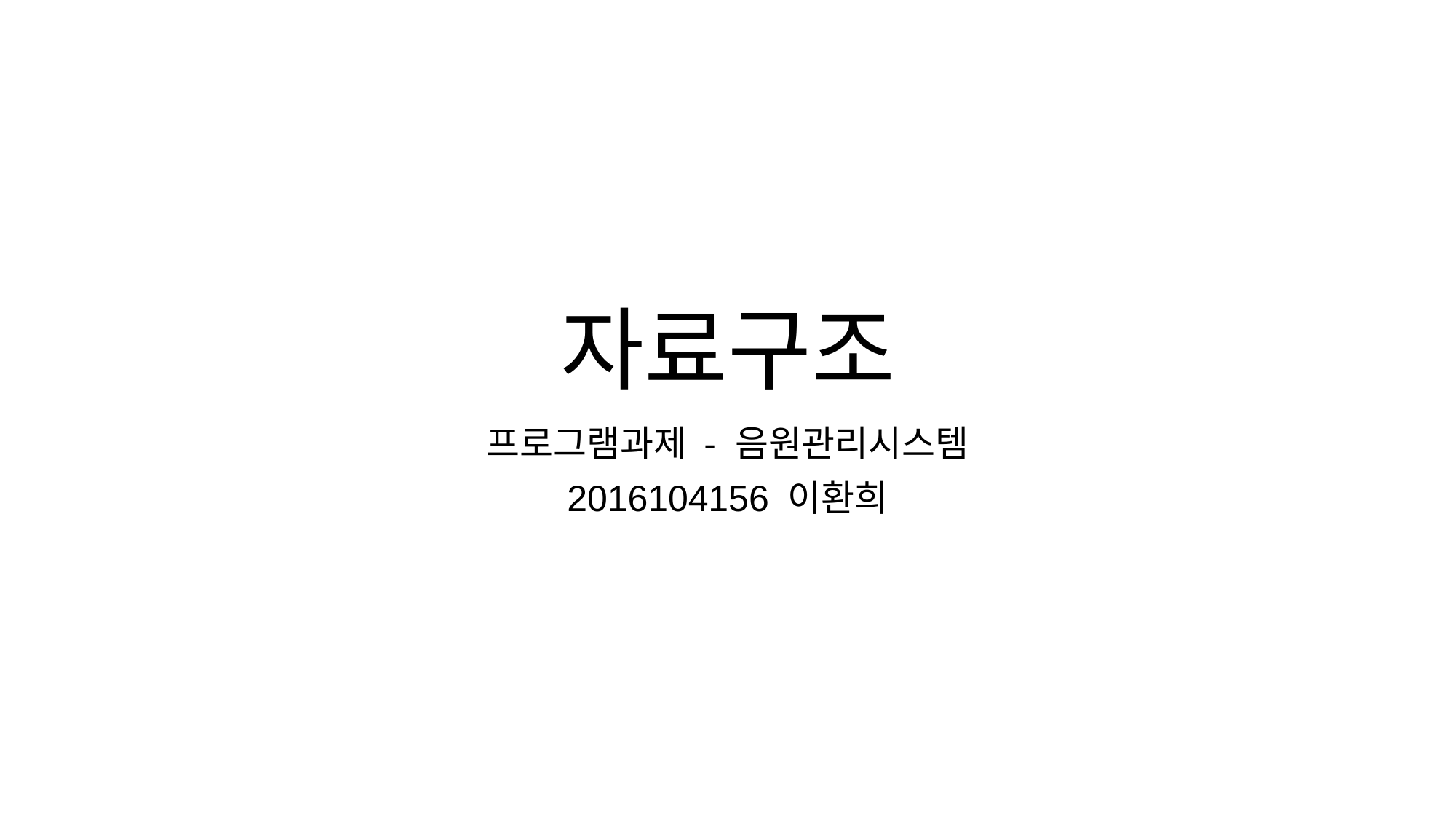

# 자료구조
프로그램과제 - 음원관리시스템
2016104156 이환희